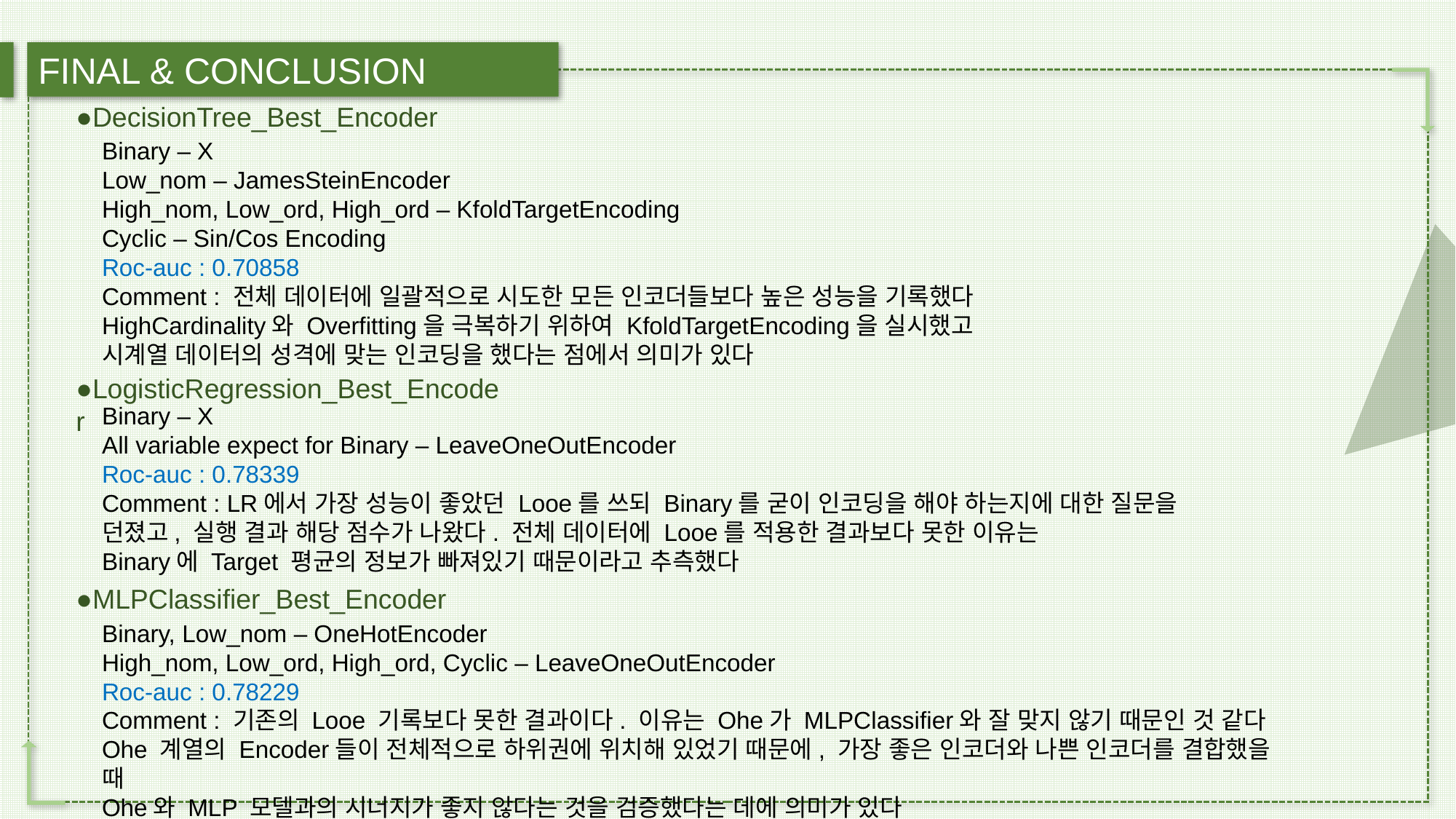

FINAL & CONCLUSION

●DecisionTree_Best_Encoder
Binary – X
Low_nom – JamesSteinEncoder
High_nom, Low_ord, High_ord – KfoldTargetEncoding
Cyclic – Sin/Cos Encoding
Roc-auc : 0.70858
Comment : 전체 데이터에 일괄적으로 시도한 모든 인코더들보다 높은 성능을 기록했다
HighCardinality와 Overfitting을 극복하기 위하여 KfoldTargetEncoding을 실시했고
시계열 데이터의 성격에 맞는 인코딩을 했다는 점에서 의미가 있다

●LogisticRegression_Best_Encoder
Binary – X
All variable expect for Binary – LeaveOneOutEncoder
Roc-auc : 0.78339
Comment : LR에서 가장 성능이 좋았던 Looe를 쓰되 Binary를 굳이 인코딩을 해야 하는지에 대한 질문을 던졌고, 실행 결과 해당 점수가 나왔다. 전체 데이터에 Looe를 적용한 결과보다 못한 이유는
Binary에 Target 평균의 정보가 빠져있기 때문이라고 추측했다
●MLPClassifier_Best_Encoder
Binary, Low_nom – OneHotEncoder
High_nom, Low_ord, High_ord, Cyclic – LeaveOneOutEncoder
Roc-auc : 0.78229
Comment : 기존의 Looe 기록보다 못한 결과이다. 이유는 Ohe가 MLPClassifier와 잘 맞지 않기 때문인 것 같다
Ohe 계열의 Encoder들이 전체적으로 하위권에 위치해 있었기 때문에, 가장 좋은 인코더와 나쁜 인코더를 결합했을 때
Ohe와 MLP 모델과의 시너지가 좋지 않다는 것을 검증했다는 데에 의미가 있다